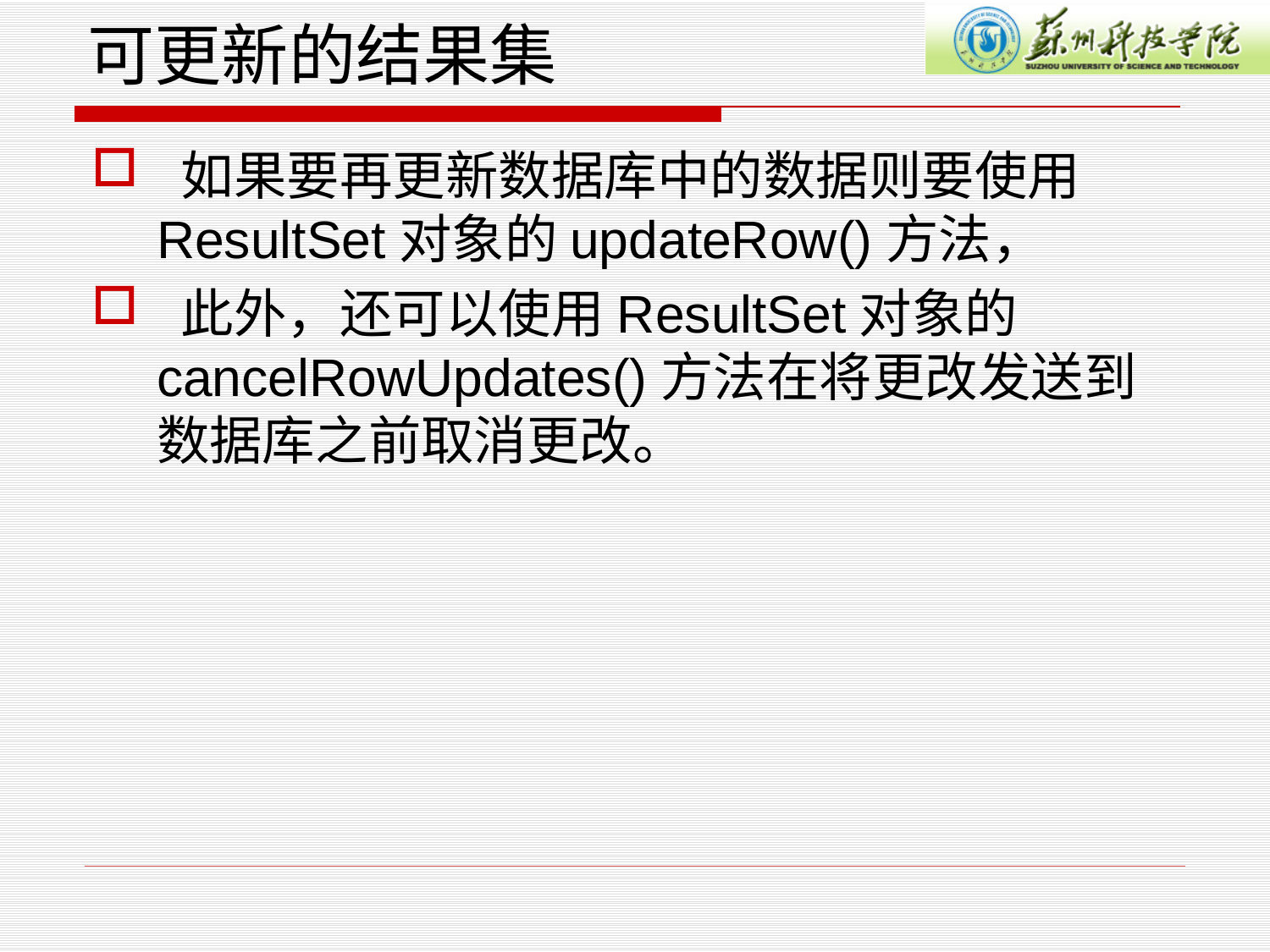

# 可更新的结果集
 如果要再更新数据库中的数据则要使用ResultSet对象的updateRow()方法，
 此外，还可以使用ResultSet对象的cancelRowUpdates()方法在将更改发送到数据库之前取消更改。